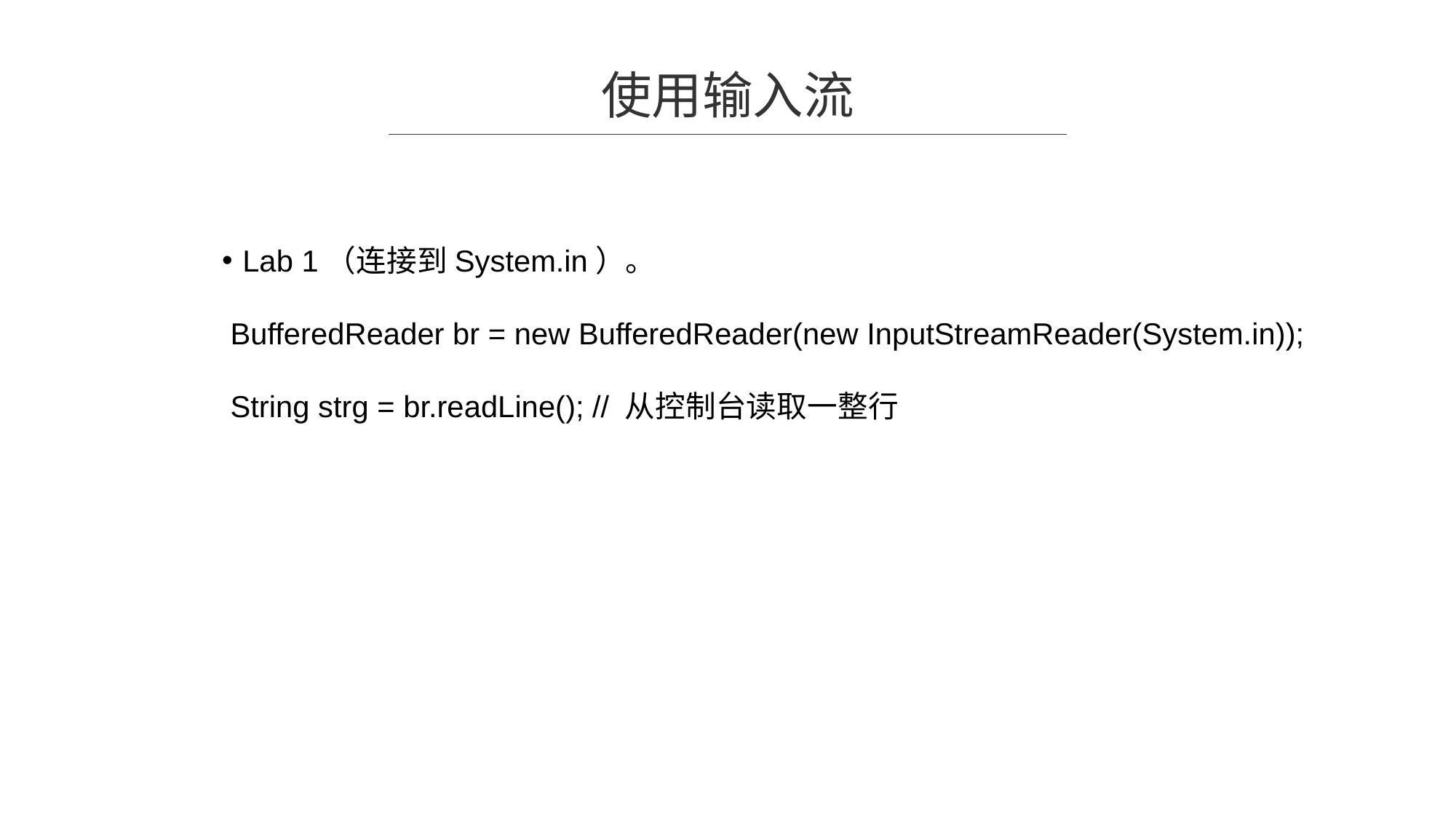

使用输入流
Lab 1（连接到System.in）。

 BufferedReader br = new BufferedReader(new InputStreamReader(System.in));

 String strg = br.readLine(); // 从控制台读取一整行